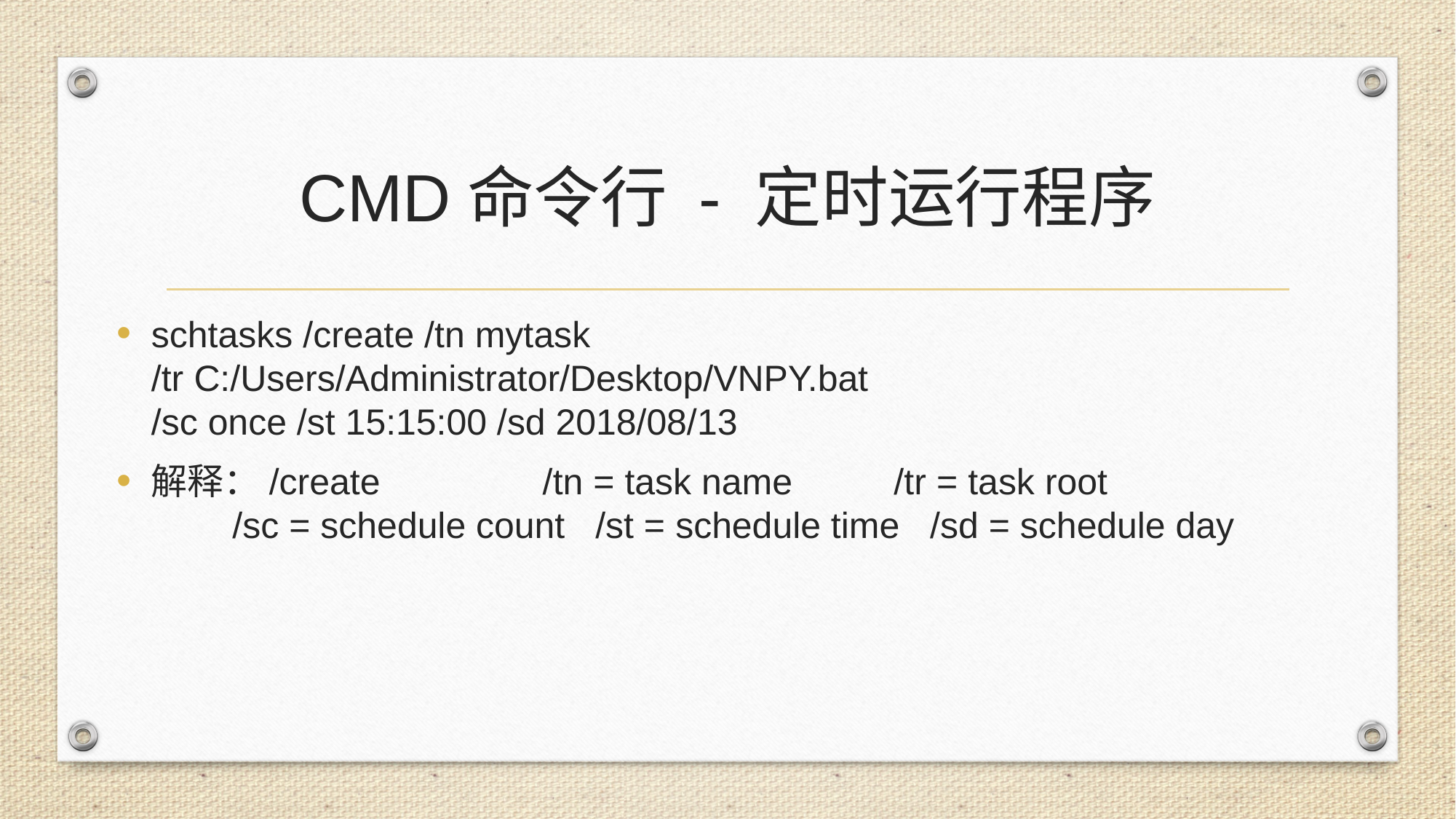

# CMD命令行 - 定时运行程序
schtasks /create /tn mytask
/tr C:/Users/Administrator/Desktop/VNPY.bat
/sc once /st 15:15:00 /sd 2018/08/13
解释：/create                /tn = task name          /tr = task root
        /sc = schedule count   /st = schedule time   /sd = schedule day